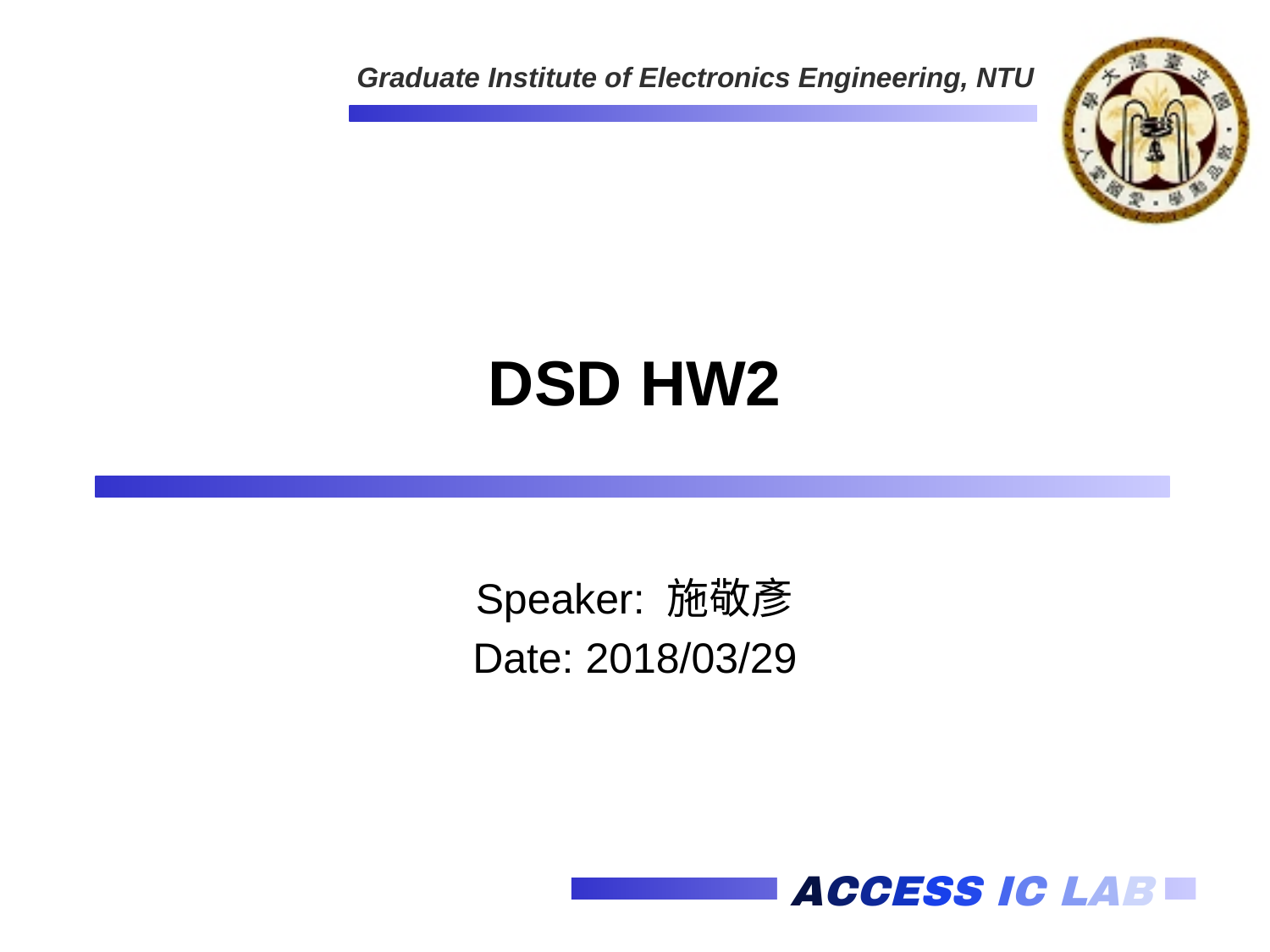

# DSD HW2
Speaker: 施敬彥
Date: 2018/03/29